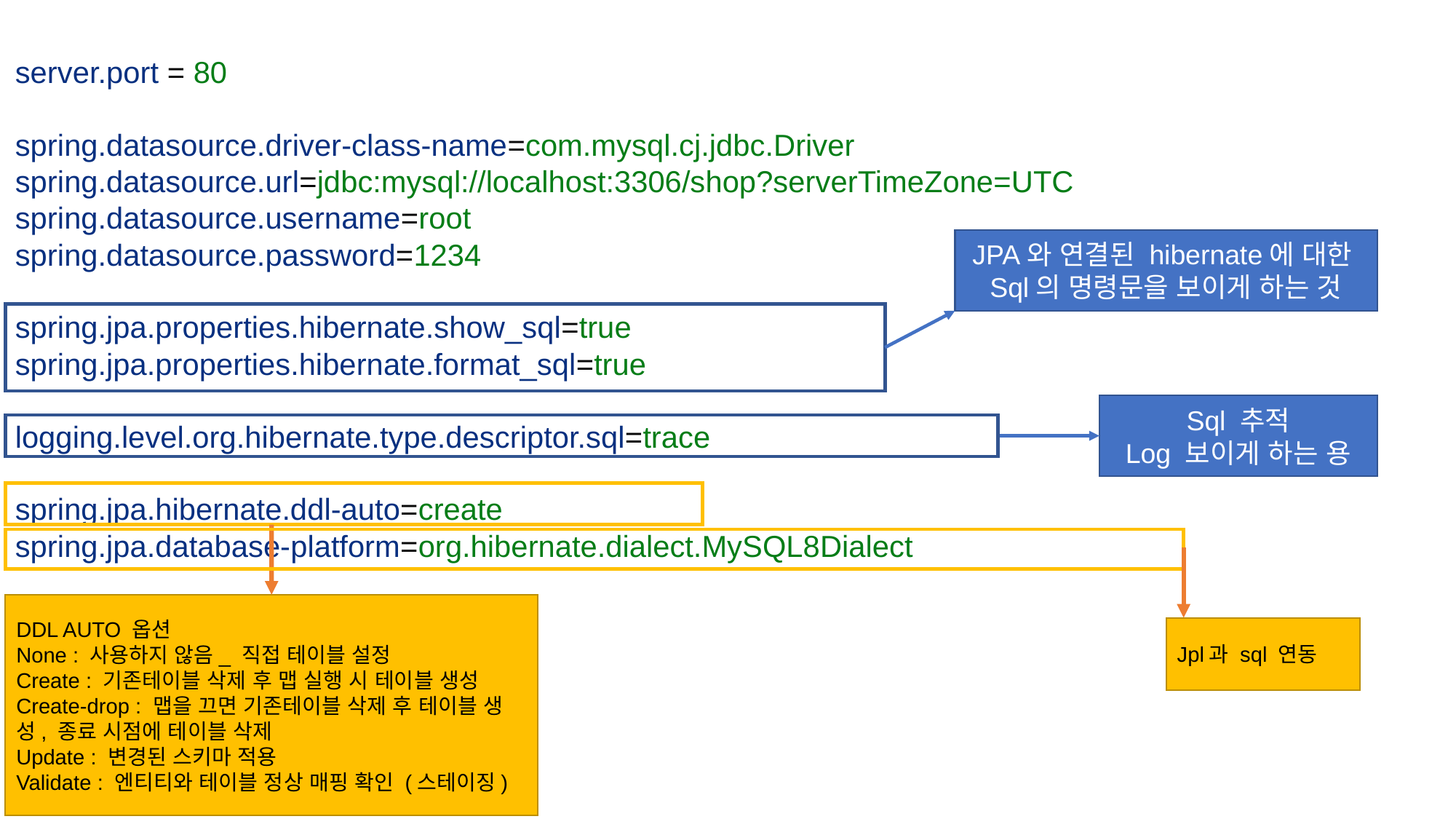

server.port = 80
spring.datasource.driver-class-name=com.mysql.cj.jdbc.Driver
spring.datasource.url=jdbc:mysql://localhost:3306/shop?serverTimeZone=UTC
spring.datasource.username=root
spring.datasource.password=1234
spring.jpa.properties.hibernate.show_sql=true
spring.jpa.properties.hibernate.format_sql=true
logging.level.org.hibernate.type.descriptor.sql=trace
spring.jpa.hibernate.ddl-auto=create
spring.jpa.database-platform=org.hibernate.dialect.MySQL8Dialect
JPA와 연결된 hibernate에 대한
Sql의 명령문을 보이게 하는 것

Sql 추적
Log 보이게 하는 용

DDL AUTO 옵션
None : 사용하지 않음_ 직접 테이블 설정
Create : 기존테이블 삭제 후 맵 실행 시 테이블 생성
Create-drop : 맵을 끄면 기존테이블 삭제 후 테이블 생성, 종료 시점에 테이블 삭제
Update : 변경된 스키마 적용
Validate : 엔티티와 테이블 정상 매핑 확인 (스테이징)
Jpl과 sql 연동